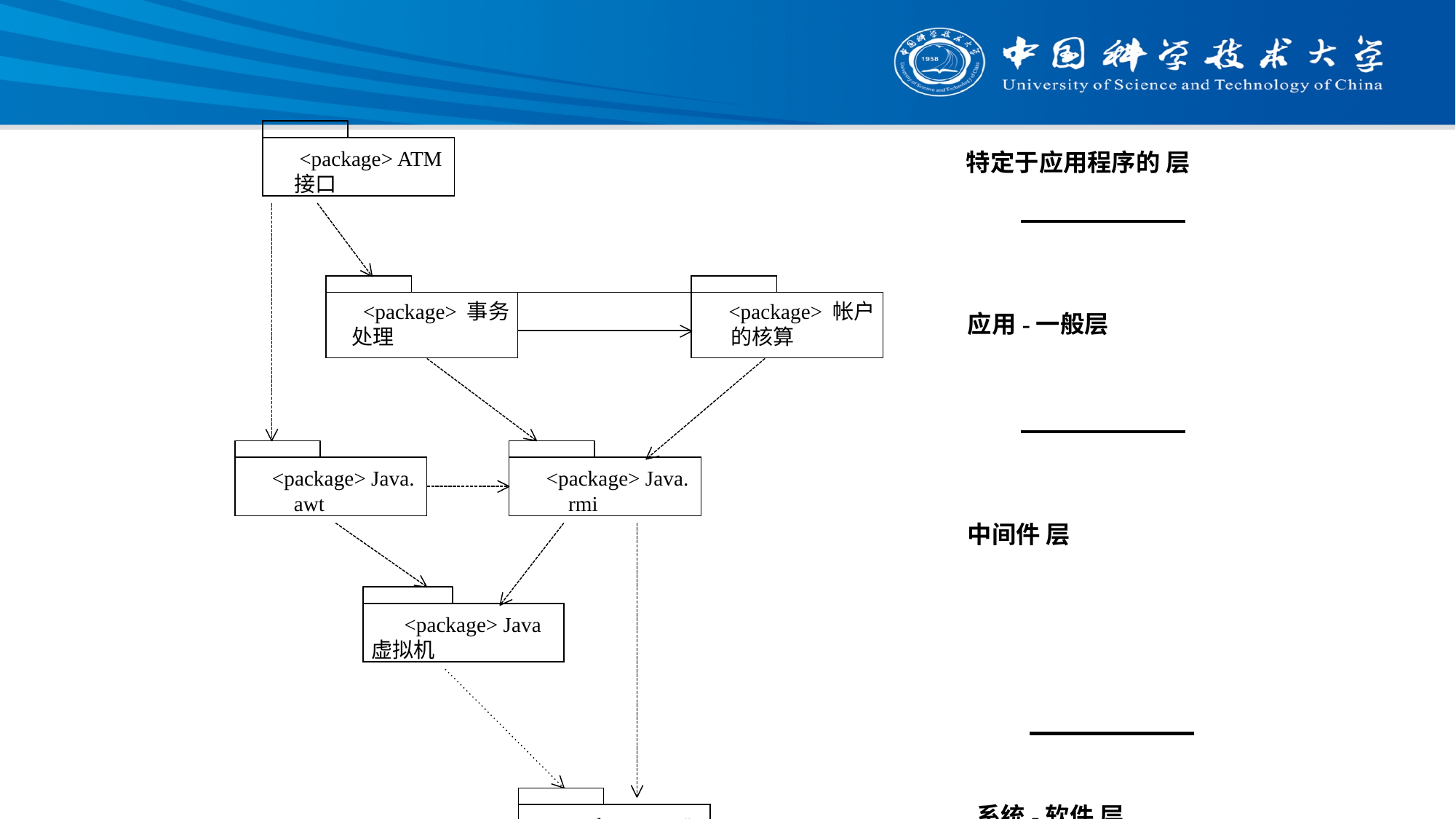

<package> ATM 接口
特定于应用程序的 层

|  |  |  |  |  |
| --- | --- | --- | --- | --- |
| <package> 事务处理 |  |  | <package> 帐户的核算 |  |
|  |  |  |  |  |
应用-一般层

<package> Java. awt
<package> Java. rmi

中间件 层

<package> Java 虚拟机

系统-软件 层
<package> tcp/ip